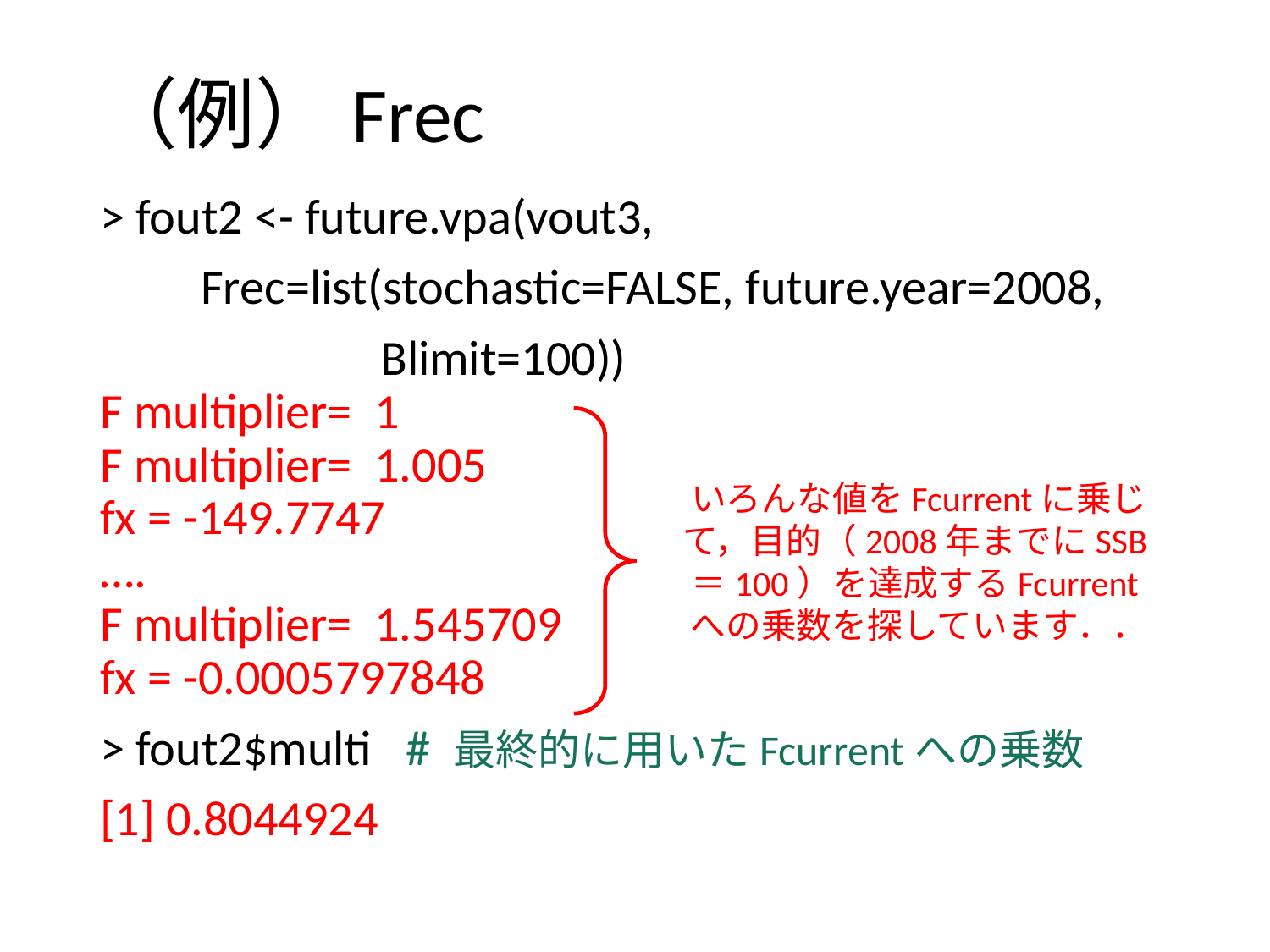

# （例）Frec
> fout2 <- future.vpa(vout3,
         Frec=list(stochastic=FALSE, future.year=2008,
                         Blimit=100))
F multiplier=  1
F multiplier=  1.005
fx = -149.7747
….
F multiplier=  1.545709
fx = -0.0005797848
> fout2$multi   # 最終的に用いたFcurrentへの乗数
[1] 0.8044924

いろんな値をFcurrentに乗じて，目的（2008年までにSSB＝100）を達成するFcurrentへの乗数を探しています．．